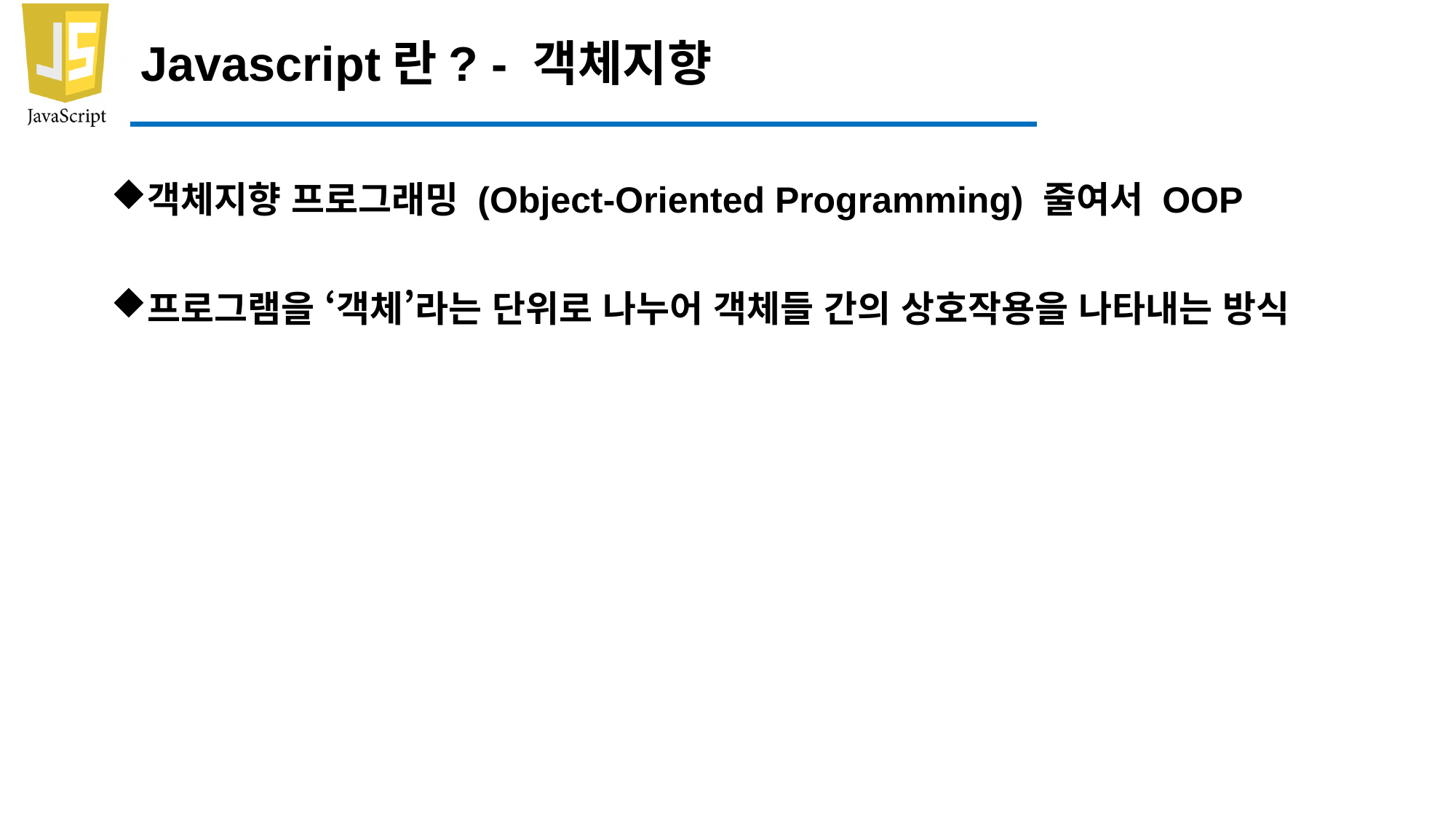

# Javascript란? - 객체지향
객체지향 프로그래밍 (Object-Oriented Programming) 줄여서 OOP

프로그램을 ‘객체’라는 단위로 나누어 객체들 간의 상호작용을 나타내는 방식